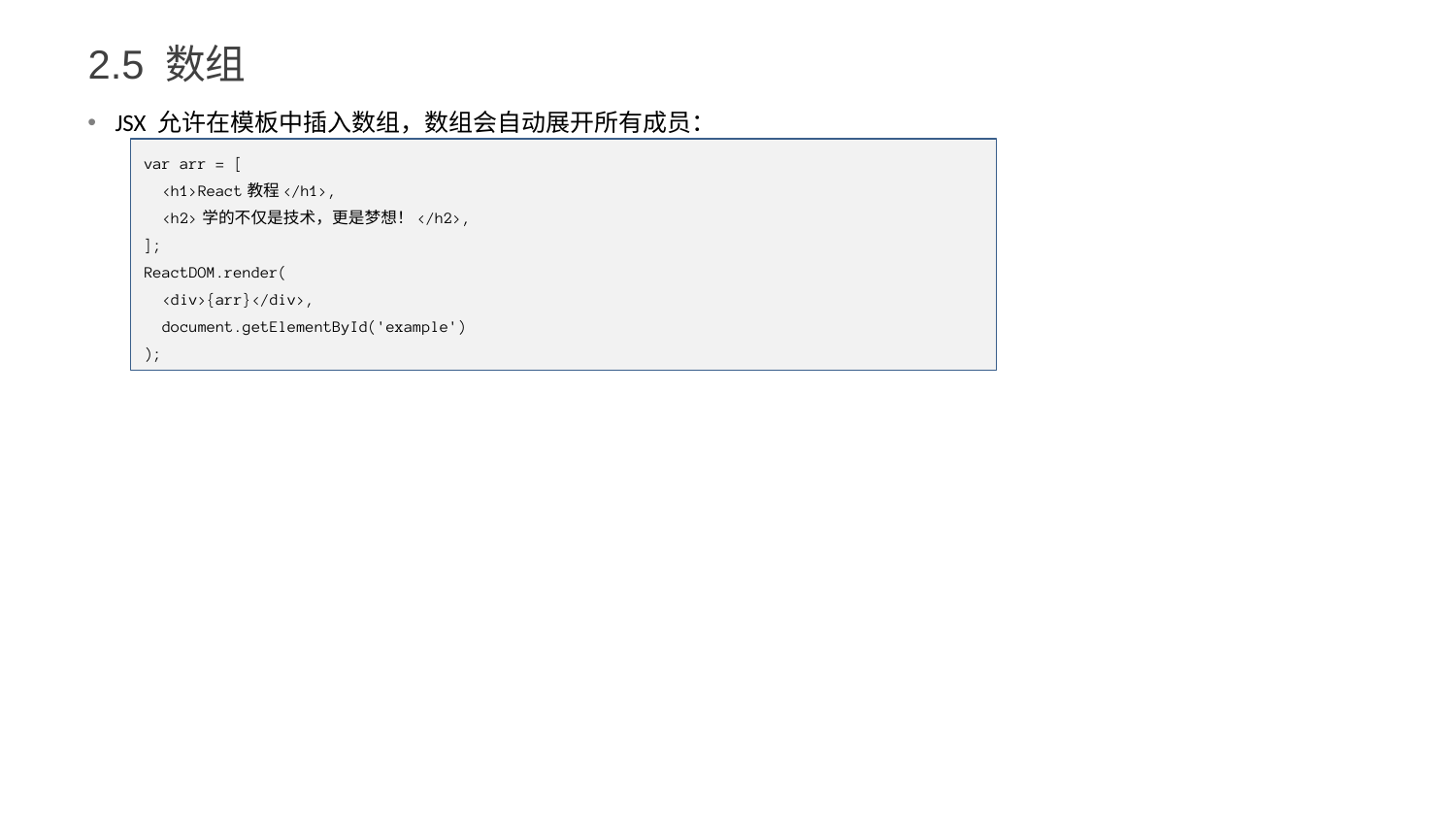

2.5 数组
JSX 允许在模板中插入数组，数组会自动展开所有成员：
var arr = [
  <h1>React教程</h1>,
  <h2>学的不仅是技术，更是梦想！</h2>,
];
ReactDOM.render(
  <div>{arr}</div>,
  document.getElementById('example')
);